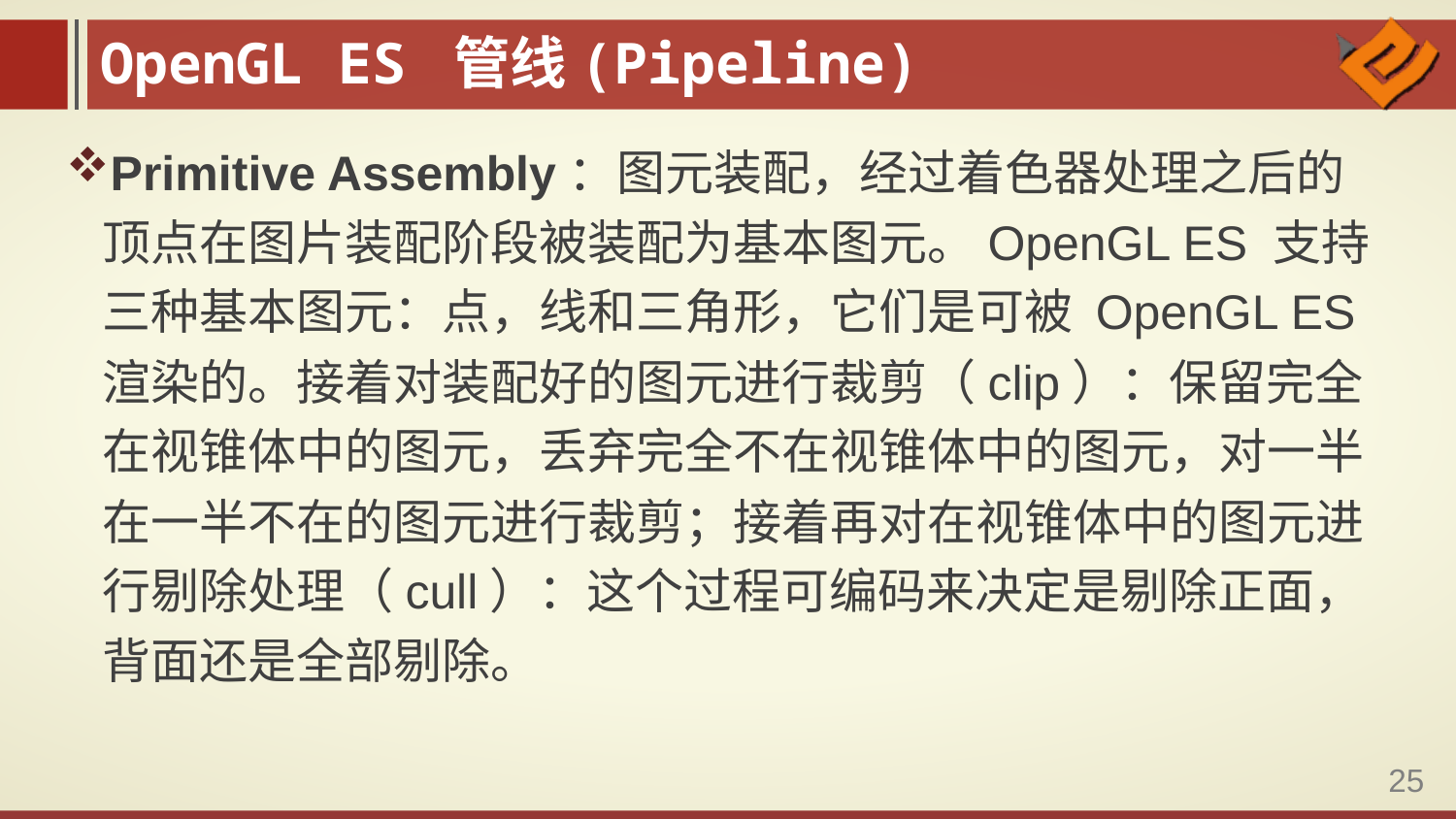

OpenGL ES 管线(Pipeline)
Primitive Assembly：图元装配，经过着色器处理之后的顶点在图片装配阶段被装配为基本图元。OpenGL ES 支持三种基本图元：点，线和三角形，它们是可被 OpenGL ES 渲染的。接着对装配好的图元进行裁剪（clip）：保留完全在视锥体中的图元，丢弃完全不在视锥体中的图元，对一半在一半不在的图元进行裁剪；接着再对在视锥体中的图元进行剔除处理（cull）：这个过程可编码来决定是剔除正面，背面还是全部剔除。